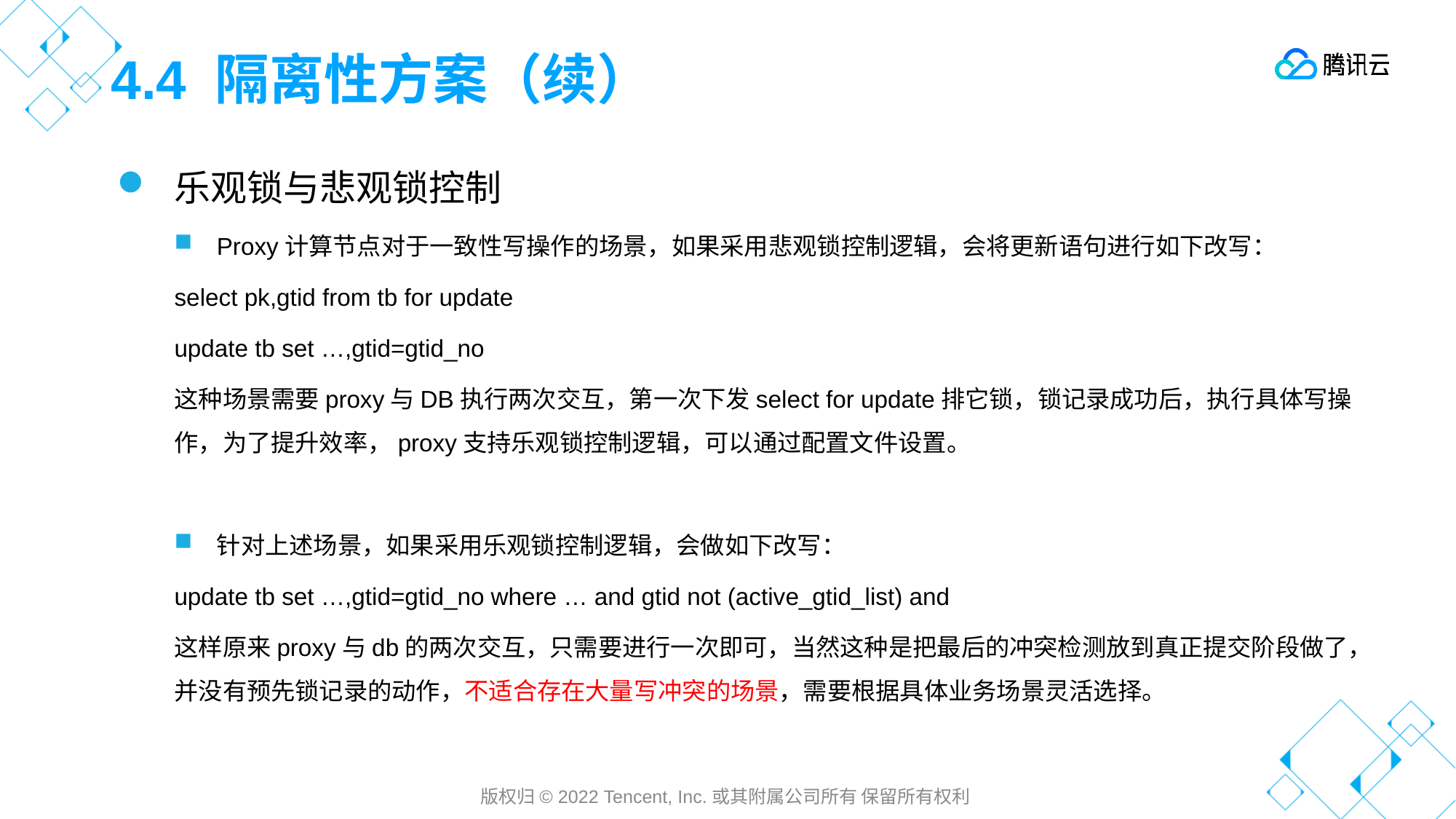

# 4.4 隔离性方案（续）
乐观锁与悲观锁控制
Proxy计算节点对于一致性写操作的场景，如果采用悲观锁控制逻辑，会将更新语句进行如下改写：
select pk,gtid from tb for update
update tb set …,gtid=gtid_no
这种场景需要proxy与DB执行两次交互，第一次下发select for update排它锁，锁记录成功后，执行具体写操作，为了提升效率，proxy支持乐观锁控制逻辑，可以通过配置文件设置。

针对上述场景，如果采用乐观锁控制逻辑，会做如下改写：
update tb set …,gtid=gtid_no where … and gtid not (active_gtid_list) and
这样原来proxy与db的两次交互，只需要进行一次即可，当然这种是把最后的冲突检测放到真正提交阶段做了，并没有预先锁记录的动作，不适合存在大量写冲突的场景，需要根据具体业务场景灵活选择。

版权归© 2022 Tencent, Inc.或其附属公司所有 保留所有权利